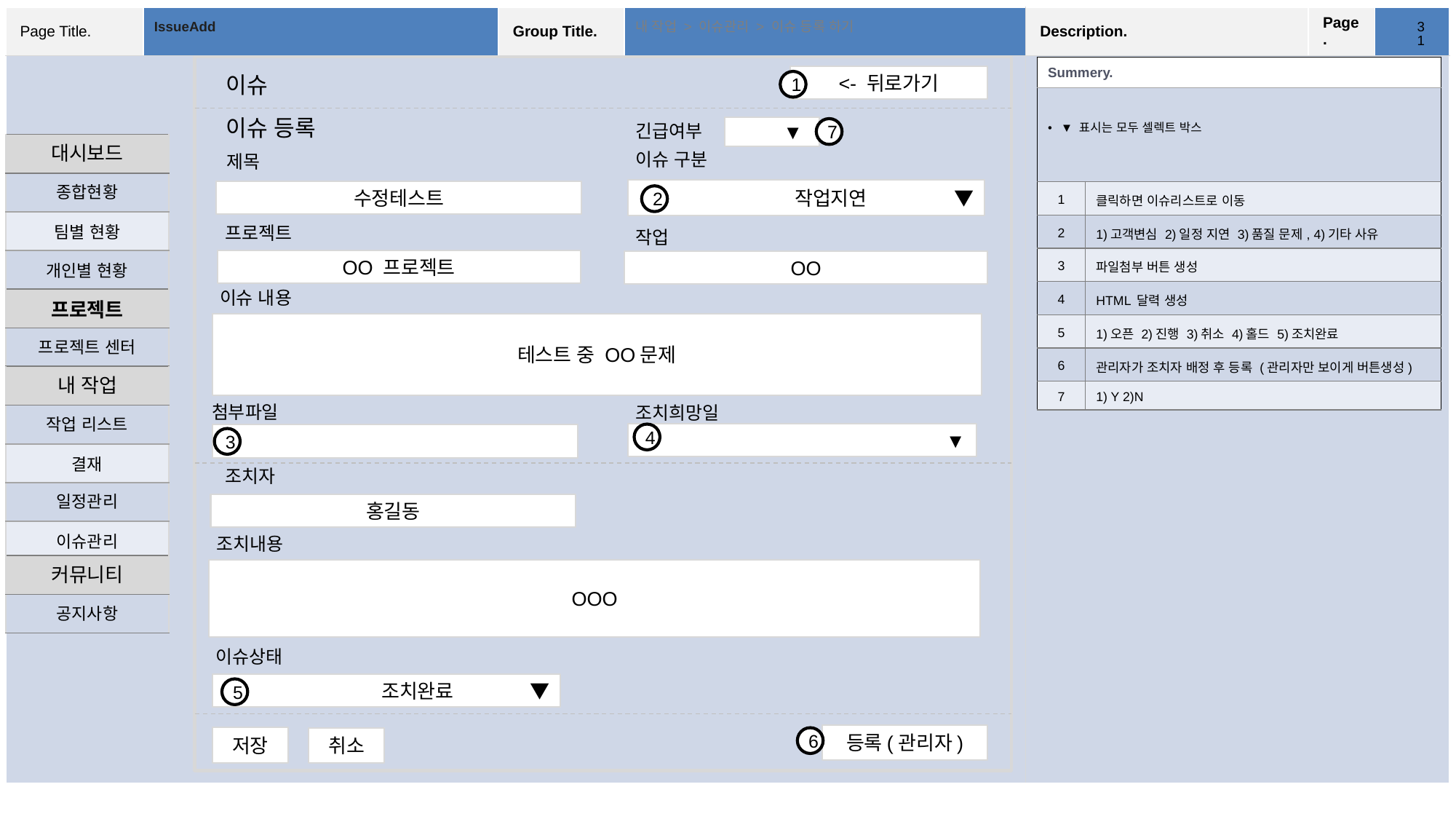

31
IssueAdd
내 작업 > 이슈관리 > 이슈 등록 하기

| Summery. |  |
| --- | --- |
| ▼ 표시는 모두 셀렉트 박스 |  |
| 1 | 클릭하면 이슈리스트로 이동 |
| 2 | 1)고객변심 2)일정 지연 3)품질 문제, 4)기타 사유 |
| 3 | 파일첨부 버튼 생성 |
| 4 | HTML 달력 생성 |
| 5 | 1)오픈 2)진행 3)취소 4)홀드 5)조치완료 |
| 6 | 관리자가 조치자 배정 후 등록 (관리자만 보이게 버튼생성) |
| 7 | 1) Y 2)N |
 이슈
<- 뒤로가기
1
 이슈 등록
긴급여부
▼
7
| 대시보드 |
| --- |
| 종합현황 |
| 팀별 현황 |
| 개인별 현황 |
이슈 구분
제목
작업지연                ▼
수정테스트
2
프로젝트
작업
OO 프로젝트
OO
이슈 내용
| 프로젝트 |
| --- |
| 프로젝트 센터 |
테스트 중 OO문제
| 내 작업 |
| --- |
| 작업 리스트 |
| 결재 |
| 일정관리 |
| 이슈관리 |
첨부파일
조치희망일
▼
4

3
조치자
홍길동
조치내용
| 커뮤니티 |
| --- |
| 공지사항 |
OOO
이슈상태
조치완료              ▼
5
등록(관리자)
저장
취소
6